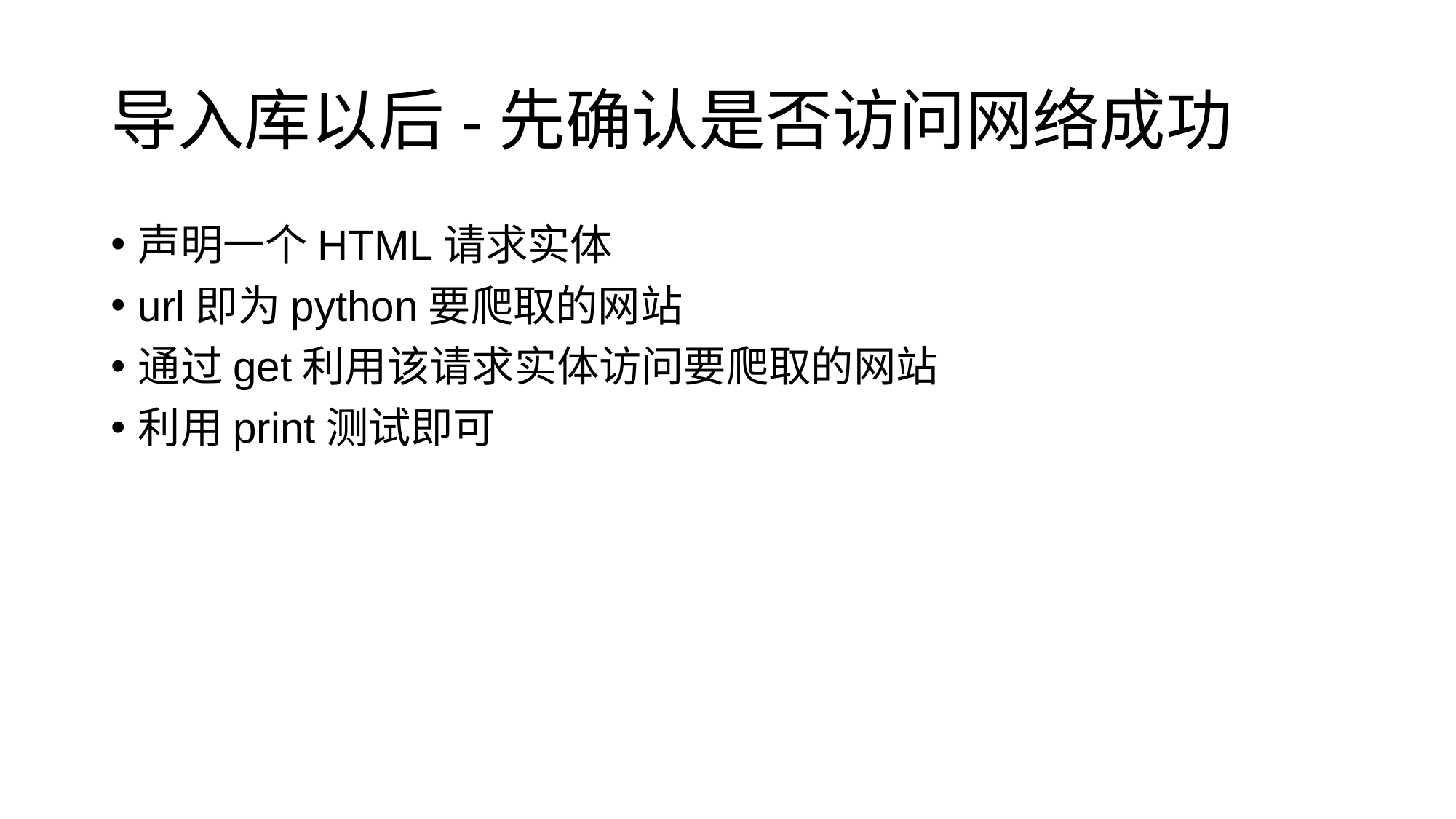

# 导入库以后-先确认是否访问网络成功
声明一个HTML请求实体
url即为python要爬取的网站
通过get利用该请求实体访问要爬取的网站
利用print测试即可